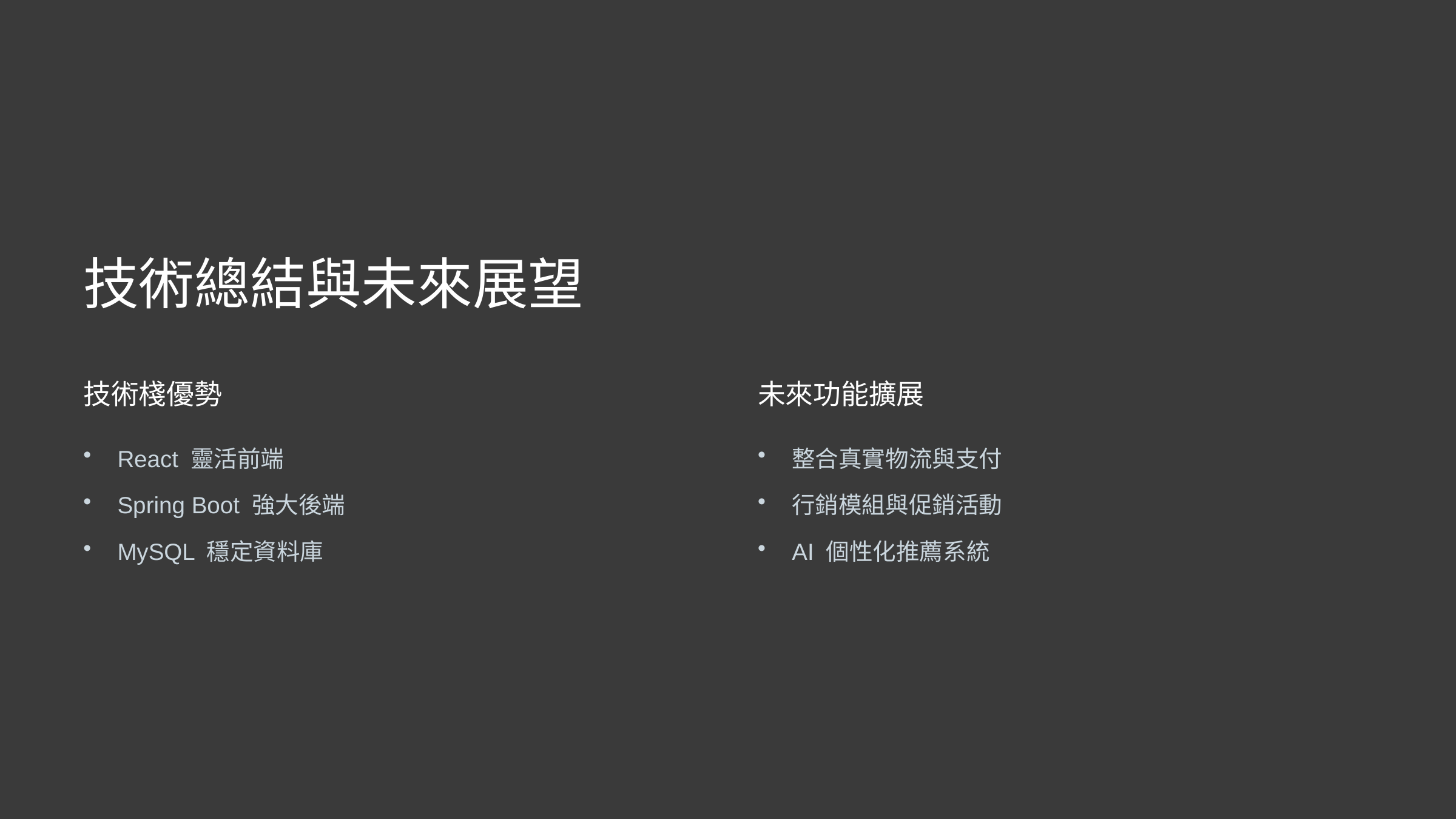

技術總結與未來展望
技術棧優勢
未來功能擴展
React 靈活前端
整合真實物流與支付
Spring Boot 強大後端
行銷模組與促銷活動
MySQL 穩定資料庫
AI 個性化推薦系統